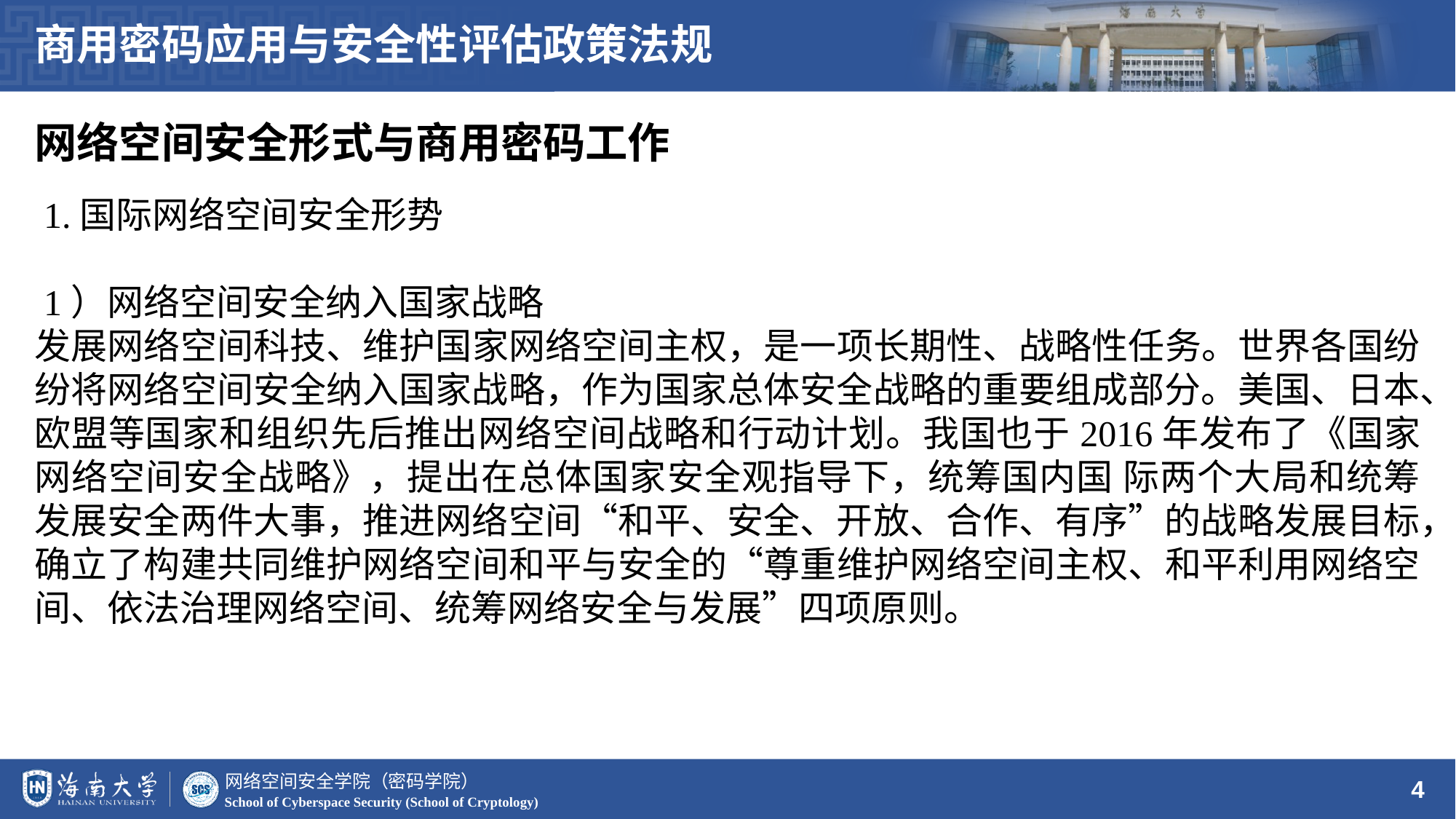

商用密码应用与安全性评估政策法规

网络空间安全形式与商用密码工作

 1.国际网络空间安全形势

 1）网络空间安全纳入国家战略
发展网络空间科技、维护国家网络空间主权，是一项长期性、战略性任务。世界各国纷纷将网络空间安全纳入国家战略，作为国家总体安全战略的重要组成部分。美国、日本、欧盟等国家和组织先后推出网络空间战略和行动计划。我国也于2016年发布了《国家网络空间安全战略》，提出在总体国家安全观指导下，统筹国内国 际两个大局和统筹发展安全两件大事，推进网络空间“和平、安全、开放、合作、有序”的战略发展目标，确立了构建共同维护网络空间和平与安全的“尊重维护网络空间主权、和平利用网络空间、依法治理网络空间、统筹网络安全与发展”四项原则。
4